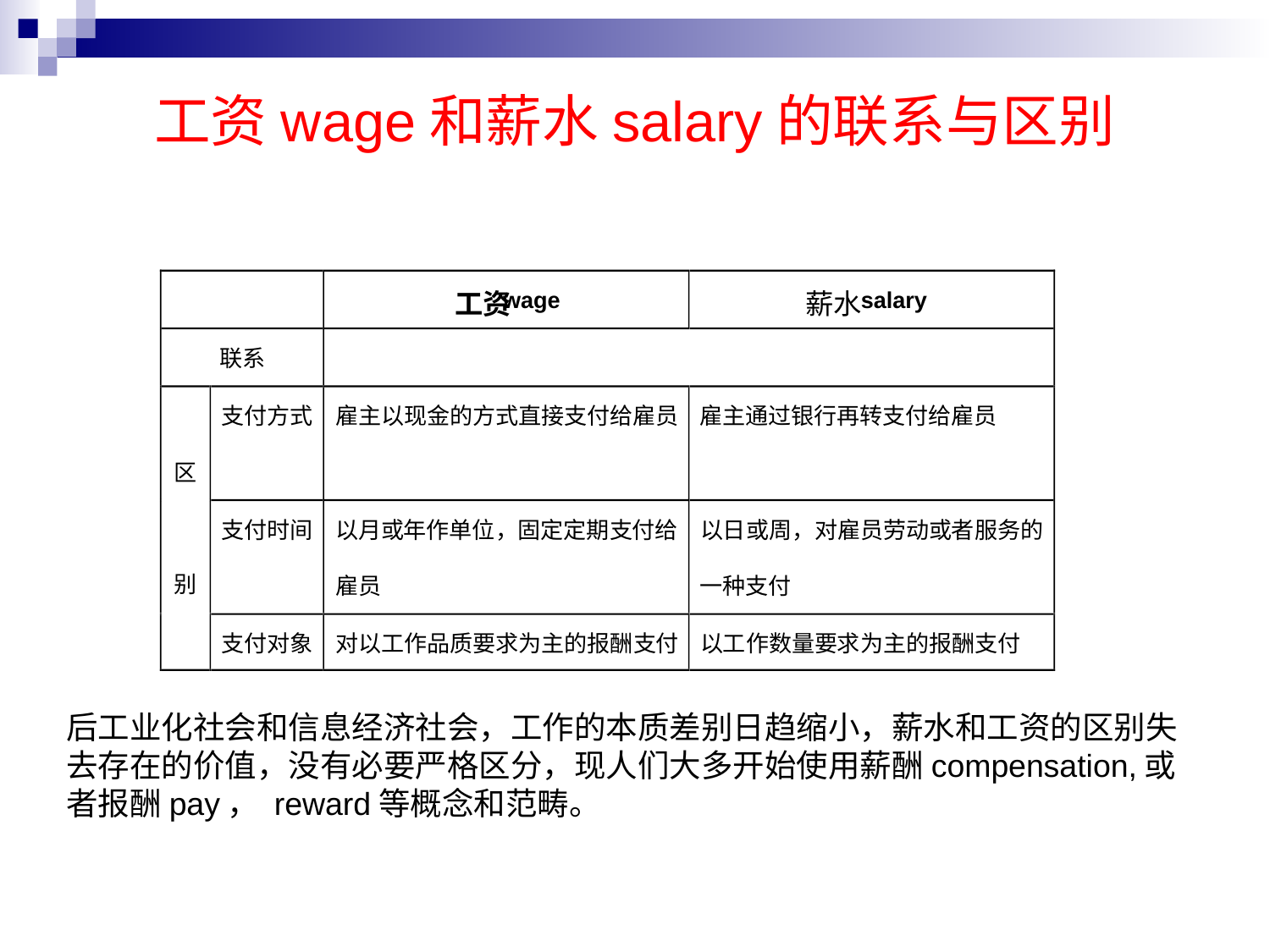

工资wage和薪水salary的联系与区别

工资
wage

薪水
salary

联系

支付方式

雇主以现金的方式直接支付给雇员

雇主通过银行再转支付给雇员
区

支付时间

以月
或年作单位，固定定期支付给
以日或周，对雇员劳动或者服务的
别

雇员

一种支付

支付对象

对以工作品质要求为主的报酬支付

以工作数量要求为主的报酬支付

后工业化社会和信息经济社会，工作的本质差别日趋缩小，薪水和工资的区别失去存在的价值，没有必要严格区分，现人们大多开始使用薪酬compensation,或者报酬pay， reward等概念和范畴。
13